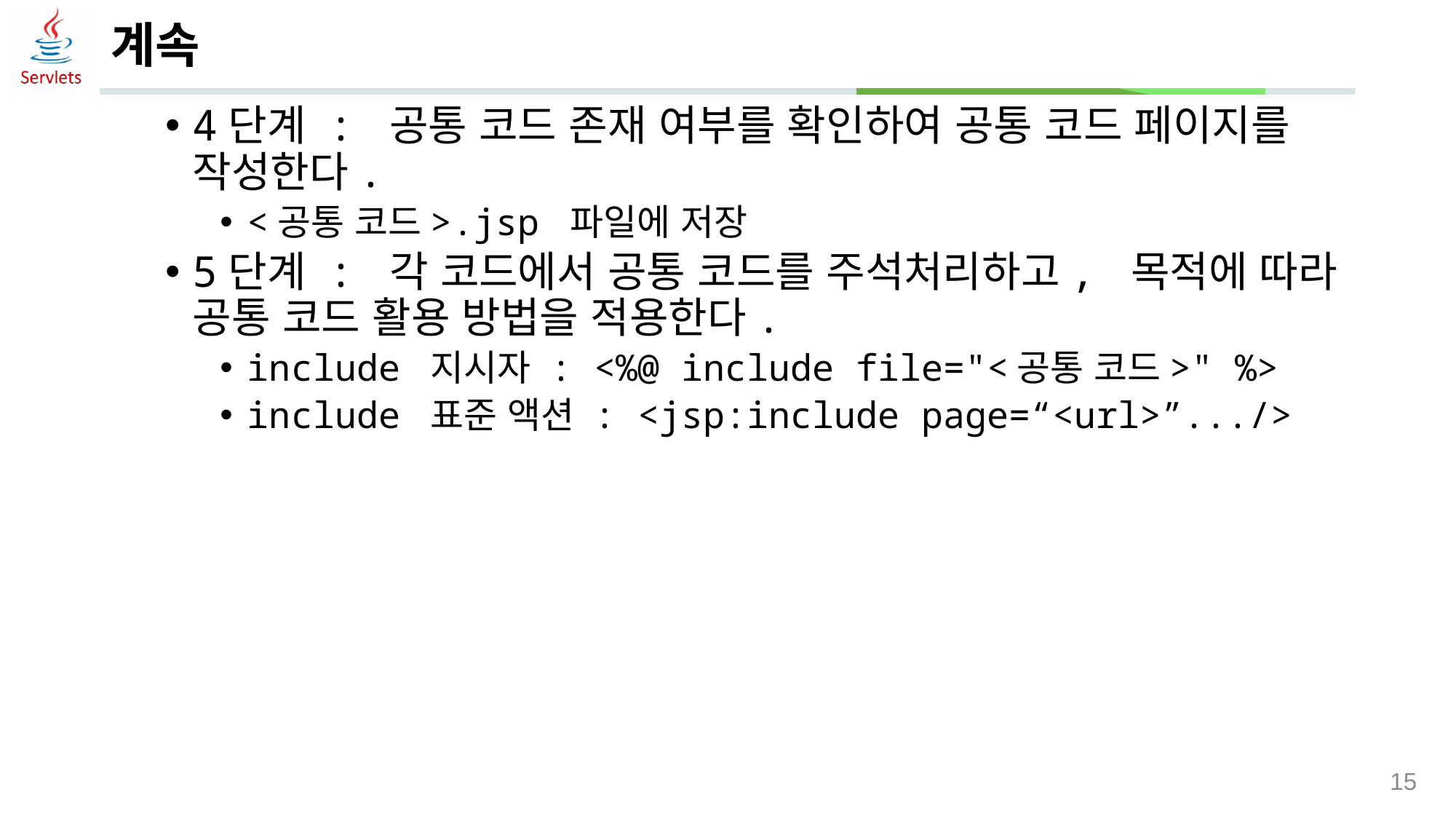

# 계속
4단계 : 공통 코드 존재 여부를 확인하여 공통 코드 페이지를 작성한다.
<공통 코드>.jsp 파일에 저장
5단계 : 각 코드에서 공통 코드를 주석처리하고, 목적에 따라 공통 코드 활용 방법을 적용한다.
include 지시자 : <%@ include file="<공통 코드>" %>
include 표준 액션 : <jsp:include page=“<url>”.../>

15